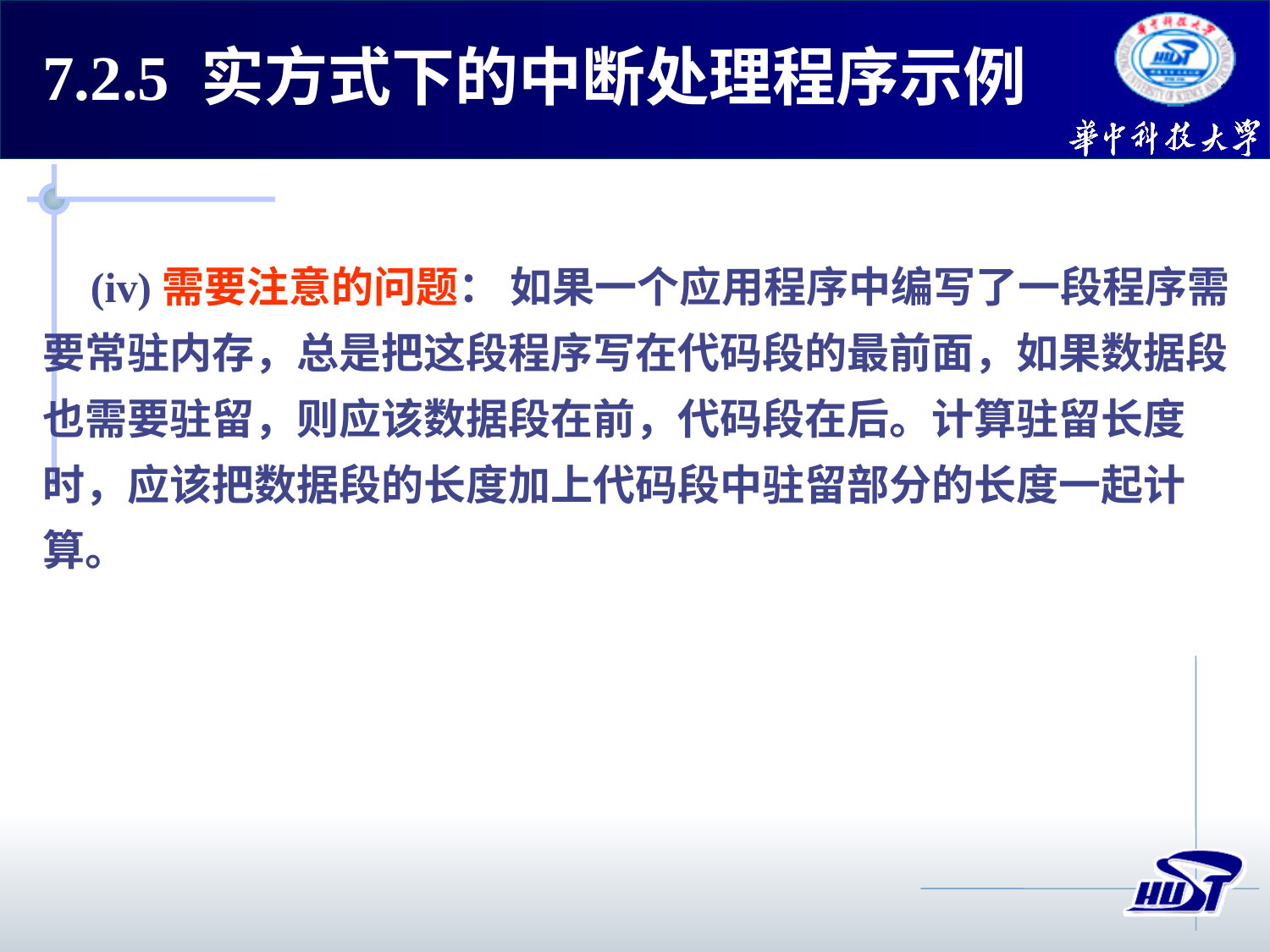

7.2.5 实方式下的中断处理程序示例
(iv)需要注意的问题： 如果一个应用程序中编写了一段程序需要常驻内存，总是把这段程序写在代码段的最前面，如果数据段也需要驻留，则应该数据段在前，代码段在后。计算驻留长度时，应该把数据段的长度加上代码段中驻留部分的长度一起计算。